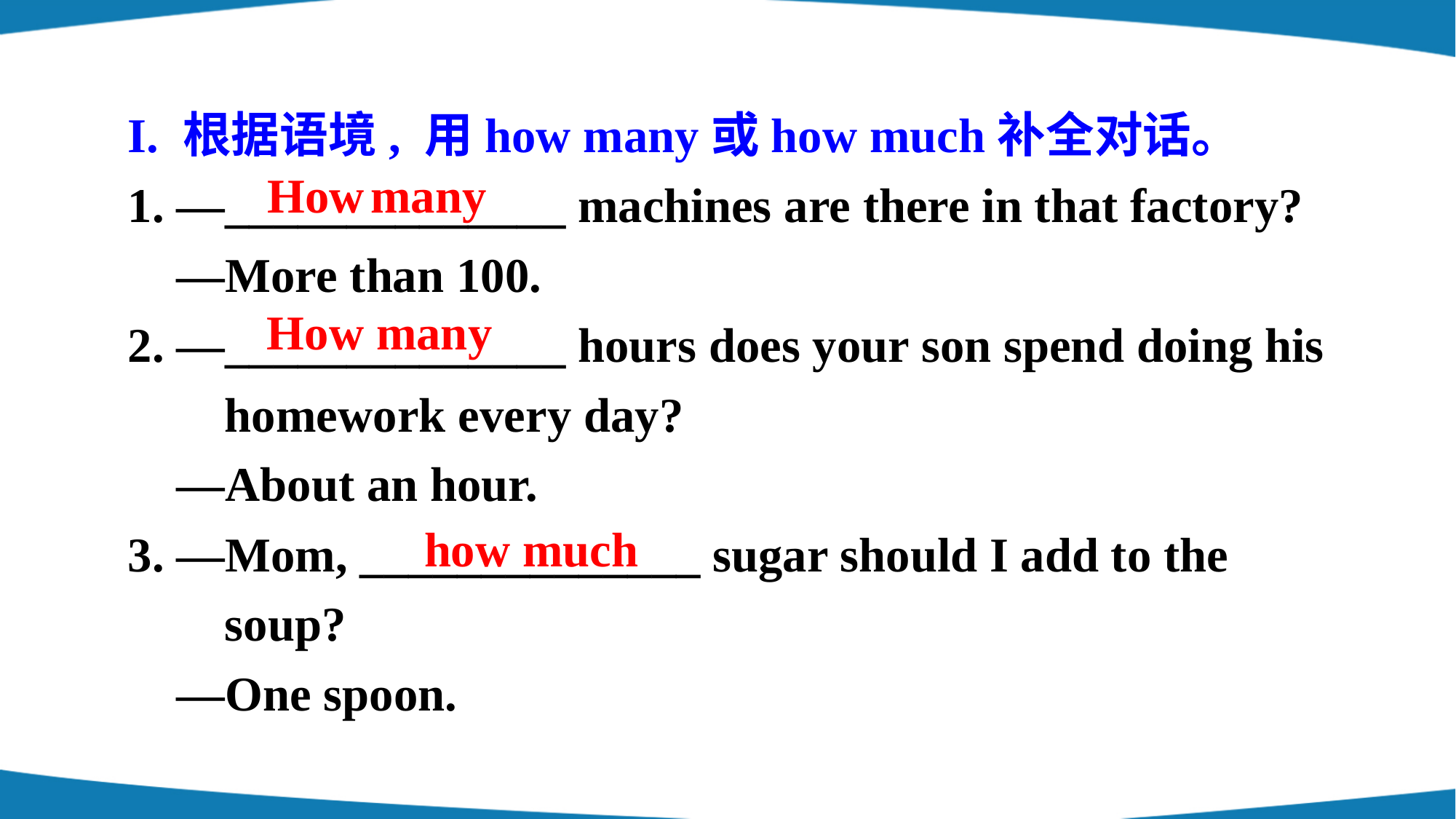

I. 根据语境, 用how many或how much补全对话。
1. —______________ machines are there in that factory?
    —More than 100.
2. —______________ hours does your son spend doing his homework every day?
    —About an hour.
3. —Mom, ______________ sugar should I add to the soup?
    —One spoon.
How many
How many
how much